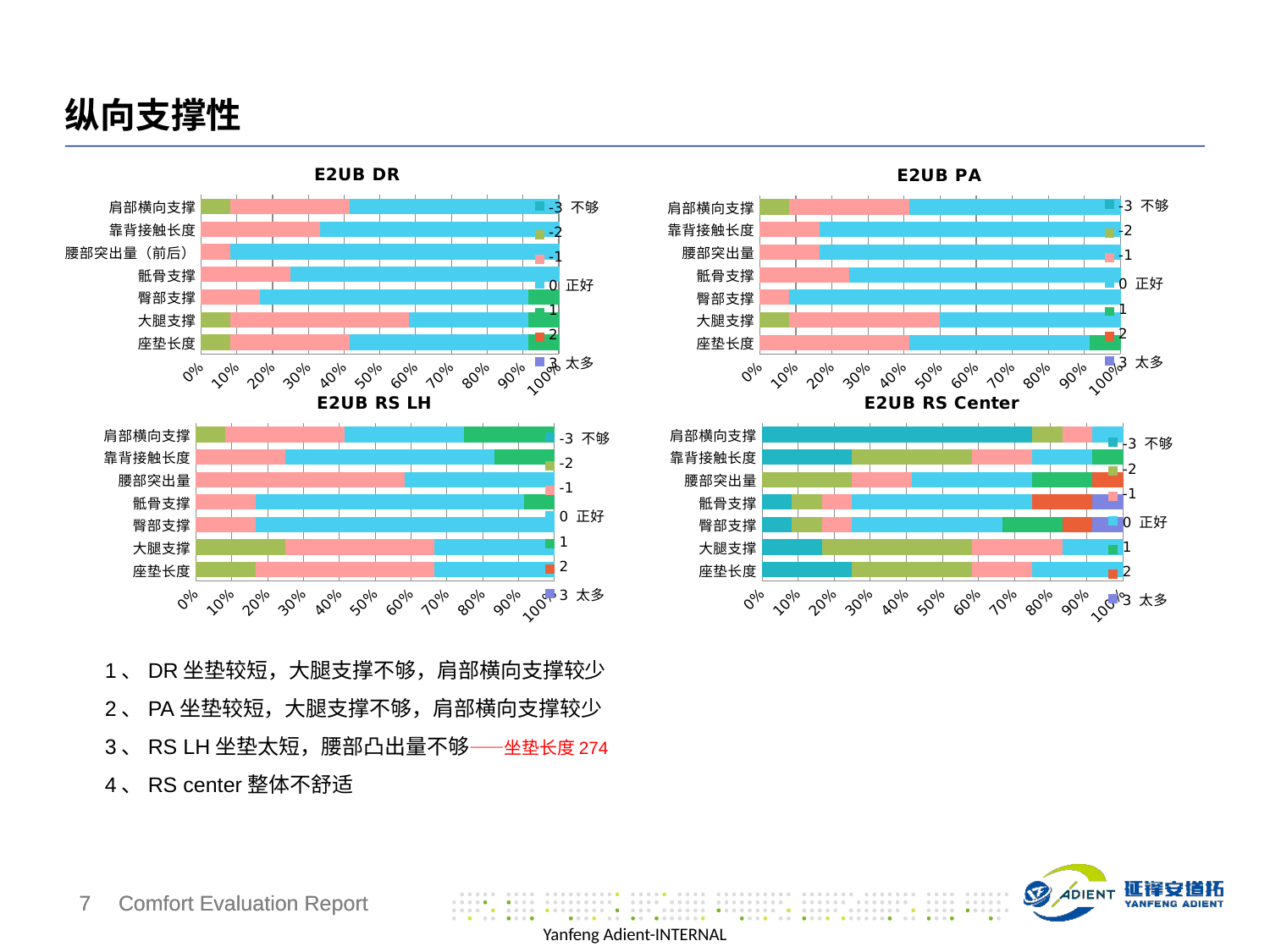

# 纵向支撑性

### Chart: E2UB DR

| Category | -3 不够 | -2 | -1 | 0 正好 | 1 | 2 | 3 太多 |
|---|---|---|---|---|---|---|---|
| 座垫长度 | 0.0 | 1.0 | 4.0 | 6.0 | 1.0 | 0.0 | 0.0 |
| 大腿支撑 | 0.0 | 1.0 | 6.0 | 4.0 | 1.0 | 0.0 | 0.0 |
| 臀部支撑 | 0.0 | 0.0 | 2.0 | 9.0 | 1.0 | 0.0 | 0.0 |
| 骶骨支撑 | 0.0 | 0.0 | 3.0 | 9.0 | 0.0 | 0.0 | 0.0 |
| 腰部突出量（前后） | 0.0 | 0.0 | 1.0 | 11.0 | 0.0 | 0.0 | 0.0 |
| 靠背接触长度 | 0.0 | 0.0 | 4.0 | 8.0 | 0.0 | 0.0 | 0.0 |
| 肩部横向支撑 | 0.0 | 1.0 | 4.0 | 7.0 | 0.0 | 0.0 | 0.0 |

### Chart: E2UB PA

| Category | -3 不够 | -2 | -1 | 0 正好 | 1 | 2 | 3 太多 |
|---|---|---|---|---|---|---|---|
| 座垫长度 | 0.0 | 0.0 | 5.0 | 6.0 | 1.0 | 0.0 | 0.0 |
| 大腿支撑 | 0.0 | 1.0 | 5.0 | 6.0 | 0.0 | 0.0 | 0.0 |
| 臀部支撑 | 0.0 | 0.0 | 1.0 | 11.0 | 0.0 | 0.0 | 0.0 |
| 骶骨支撑 | 0.0 | 0.0 | 3.0 | 9.0 | 0.0 | 0.0 | 0.0 |
| 腰部突出量 | 0.0 | 0.0 | 2.0 | 10.0 | 0.0 | 0.0 | 0.0 |
| 靠背接触长度 | 0.0 | 0.0 | 2.0 | 10.0 | 0.0 | 0.0 | 0.0 |
| 肩部横向支撑 | 0.0 | 1.0 | 4.0 | 7.0 | 0.0 | 0.0 | 0.0 |

### Chart: E2UB RS Center

| Category | -3 不够 | -2 | -1 | 0 正好 | 1 | 2 | 3 太多 |
|---|---|---|---|---|---|---|---|
| 座垫长度 | 3.0 | 4.0 | 2.0 | 3.0 | 0.0 | 0.0 | 0.0 |
| 大腿支撑 | 2.0 | 5.0 | 3.0 | 2.0 | 0.0 | 0.0 | 0.0 |
| 臀部支撑 | 1.0 | 1.0 | 1.0 | 5.0 | 2.0 | 1.0 | 1.0 |
| 骶骨支撑 | 1.0 | 1.0 | 1.0 | 6.0 | 0.0 | 2.0 | 1.0 |
| 腰部突出量 | 0.0 | 3.0 | 2.0 | 4.0 | 2.0 | 1.0 | 0.0 |
| 靠背接触长度 | 3.0 | 4.0 | 2.0 | 2.0 | 1.0 | 0.0 | 0.0 |
| 肩部横向支撑 | 9.0 | 1.0 | 1.0 | 1.0 | 0.0 | 0.0 | 0.0 |

### Chart: E2UB RS LH

| Category | -3 不够 | -2 | -1 | 0 正好 | 1 | 2 | 3 太多 |
|---|---|---|---|---|---|---|---|
| 座垫长度 | 0.0 | 2.0 | 6.0 | 4.0 | 0.0 | 0.0 | 0.0 |
| 大腿支撑 | 0.0 | 3.0 | 5.0 | 4.0 | 0.0 | 0.0 | 0.0 |
| 臀部支撑 | 0.0 | 0.0 | 2.0 | 10.0 | 0.0 | 0.0 | 0.0 |
| 骶骨支撑 | 0.0 | 0.0 | 2.0 | 9.0 | 1.0 | 0.0 | 0.0 |
| 腰部突出量 | 0.0 | 0.0 | 7.0 | 5.0 | 0.0 | 0.0 | 0.0 |
| 靠背接触长度 | 0.0 | 0.0 | 3.0 | 7.0 | 2.0 | 0.0 | 0.0 |
| 肩部横向支撑 | 0.0 | 1.0 | 4.0 | 4.0 | 3.0 | 0.0 | 0.0 |
1、DR坐垫较短，大腿支撑不够，肩部横向支撑较少
2、PA坐垫较短，大腿支撑不够，肩部横向支撑较少
3、RS LH坐垫太短，腰部凸出量不够——坐垫长度274
4、RS center整体不舒适